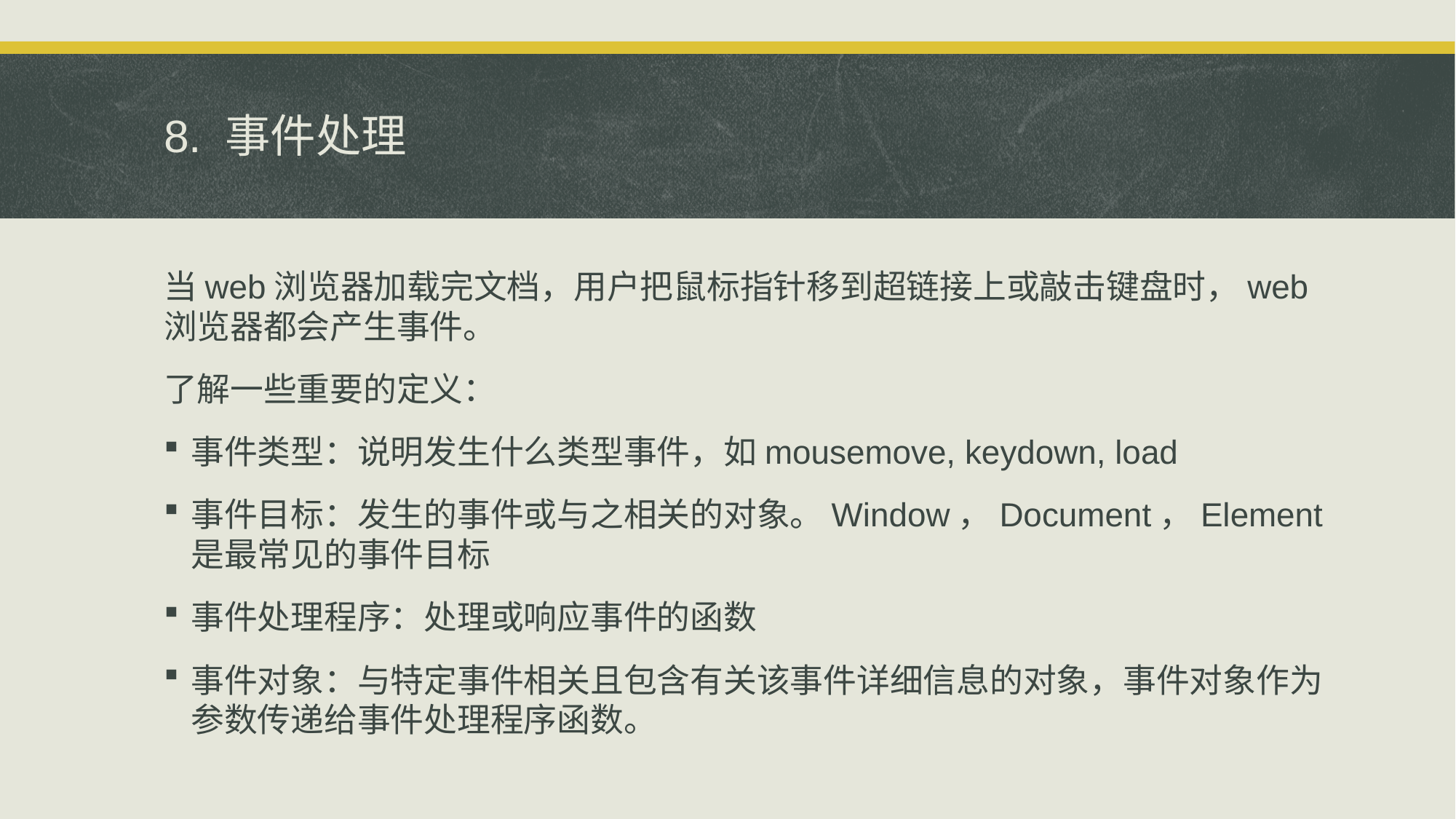

# 8. 事件处理
当web浏览器加载完文档，用户把鼠标指针移到超链接上或敲击键盘时，web浏览器都会产生事件。
了解一些重要的定义：
事件类型：说明发生什么类型事件，如mousemove, keydown, load
事件目标：发生的事件或与之相关的对象。Window，Document，Element是最常见的事件目标
事件处理程序：处理或响应事件的函数
事件对象：与特定事件相关且包含有关该事件详细信息的对象，事件对象作为参数传递给事件处理程序函数。